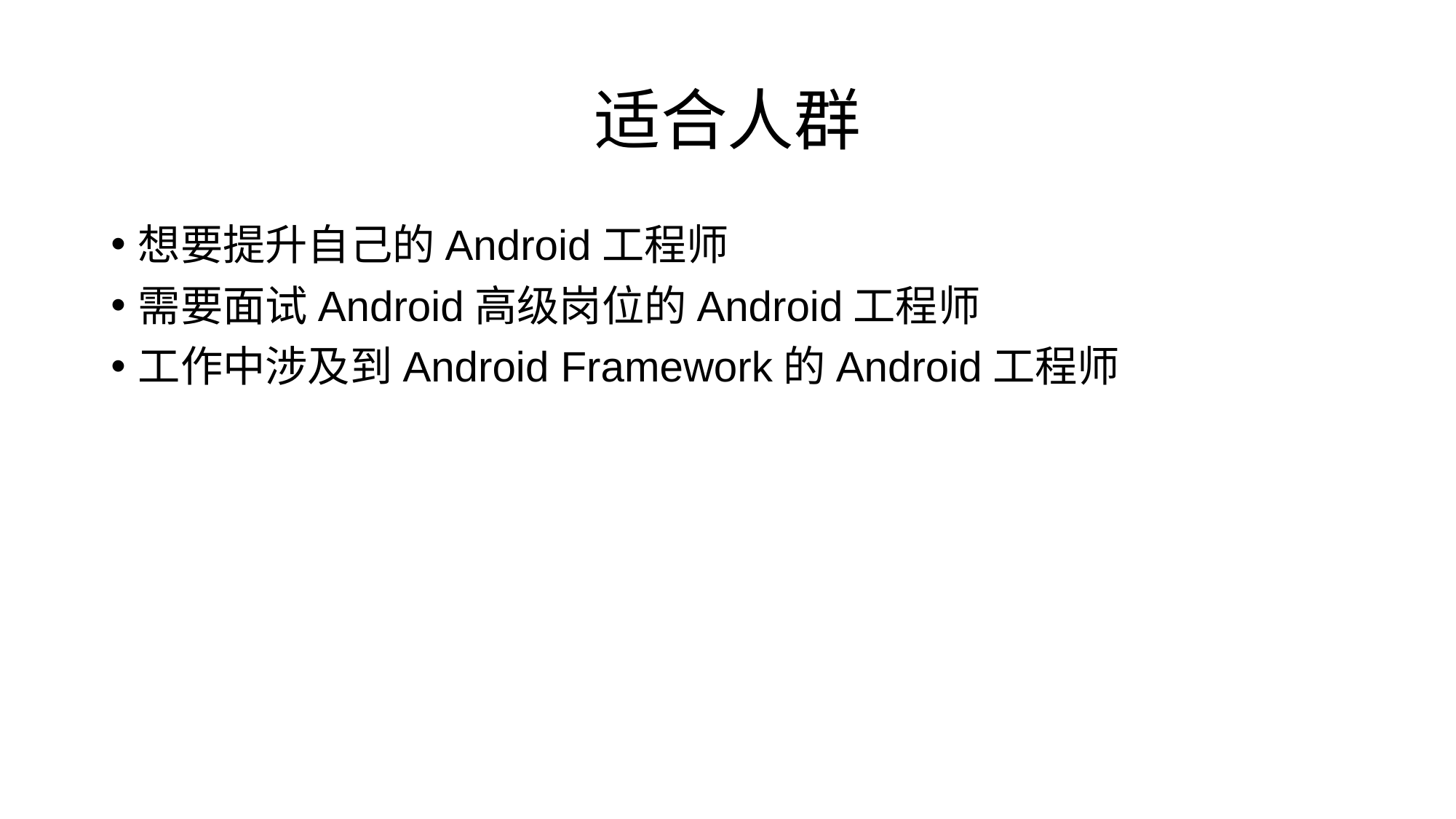

# 适合人群
想要提升自己的Android工程师
需要面试Android高级岗位的Android工程师
工作中涉及到Android Framework的Android工程师